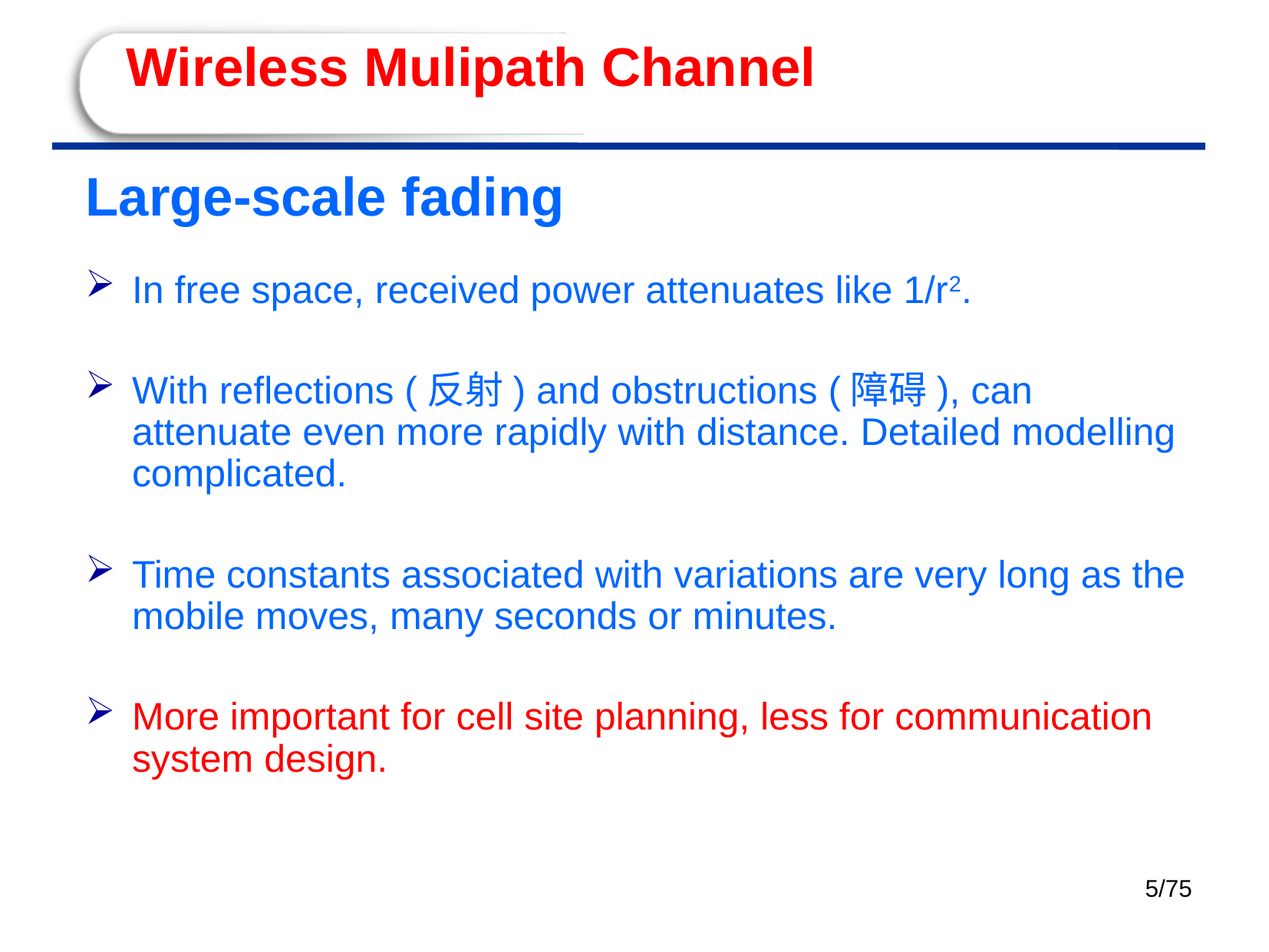

# Wireless Mulipath Channel
Large-scale fading
In free space, received power attenuates like 1/r2.

With reflections (反射) and obstructions (障碍), can attenuate even more rapidly with distance. Detailed modelling complicated.

Time constants associated with variations are very long as the mobile moves, many seconds or minutes.

More important for cell site planning, less for communication system design.
5/75